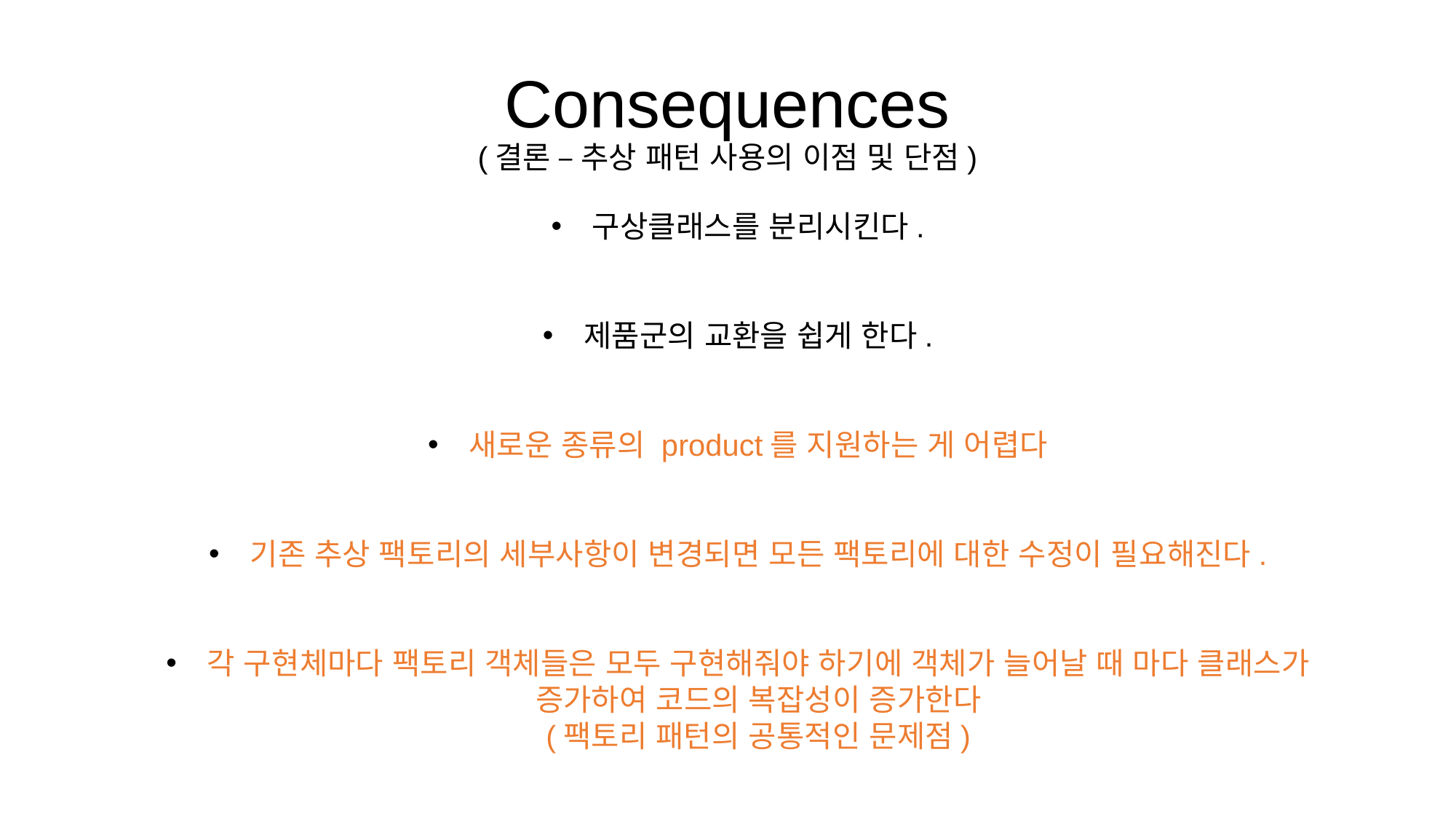

# Consequences (결론 – 추상 패턴 사용의 이점 및 단점)
구상클래스를 분리시킨다.

제품군의 교환을 쉽게 한다.

새로운 종류의 product를 지원하는 게 어렵다

기존 추상 팩토리의 세부사항이 변경되면 모든 팩토리에 대한 수정이 필요해진다.

각 구현체마다 팩토리 객체들은 모두 구현해줘야 하기에 객체가 늘어날 때 마다 클래스가 증가하여 코드의 복잡성이 증가한다
(팩토리 패턴의 공통적인 문제점)